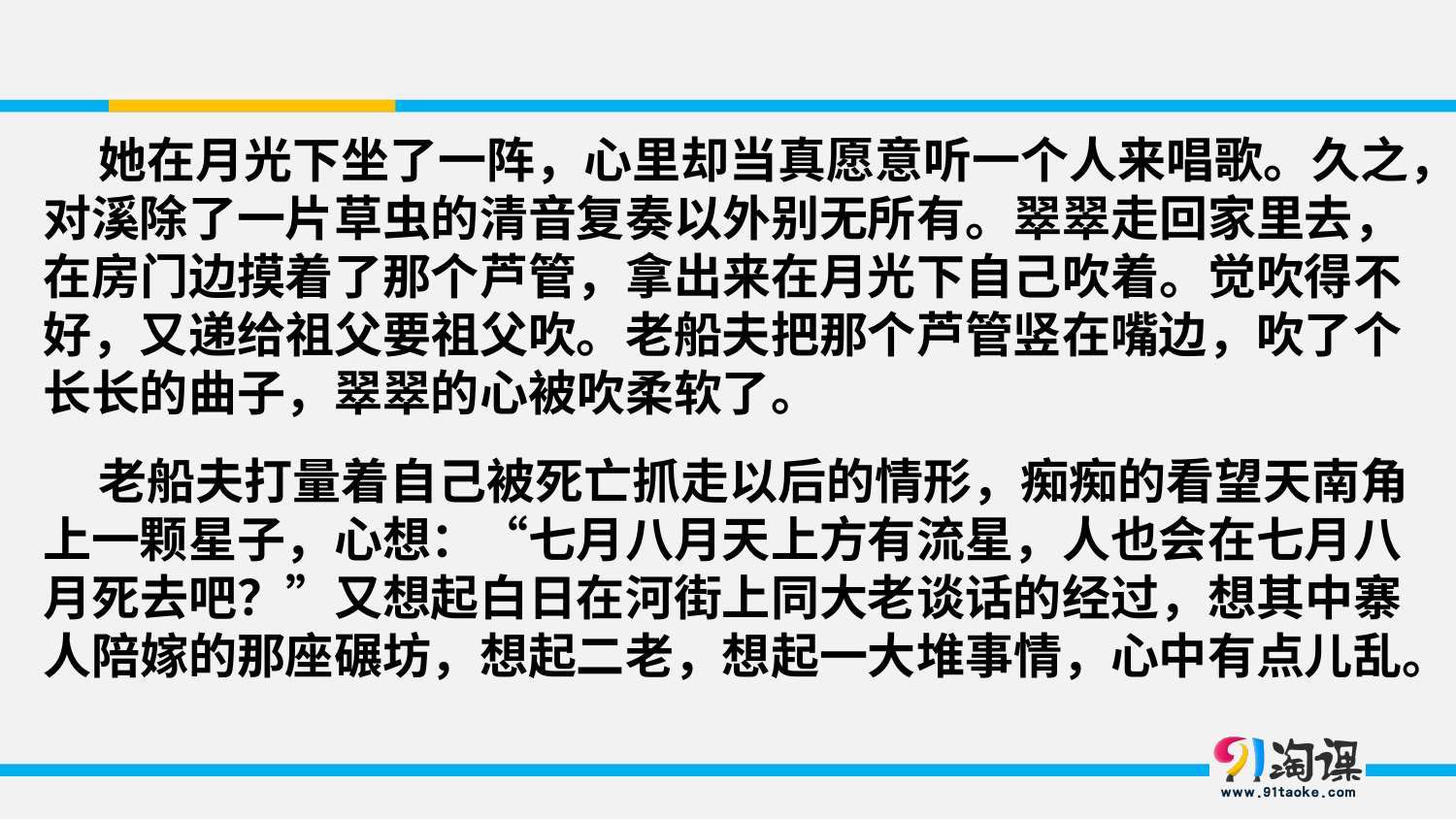

她在月光下坐了一阵，心里却当真愿意听一个人来唱歌。久之，对溪除了一片草虫的清音复奏以外别无所有。翠翠走回家里去，在房门边摸着了那个芦管，拿出来在月光下自己吹着。觉吹得不好，又递给祖父要祖父吹。老船夫把那个芦管竖在嘴边，吹了个长长的曲子，翠翠的心被吹柔软了。
    老船夫打量着自己被死亡抓走以后的情形，痴痴的看望天南角上一颗星子，心想：“七月八月天上方有流星，人也会在七月八月死去吧？”又想起白日在河街上同大老谈话的经过，想其中寨人陪嫁的那座碾坊，想起二老，想起一大堆事情，心中有点儿乱。